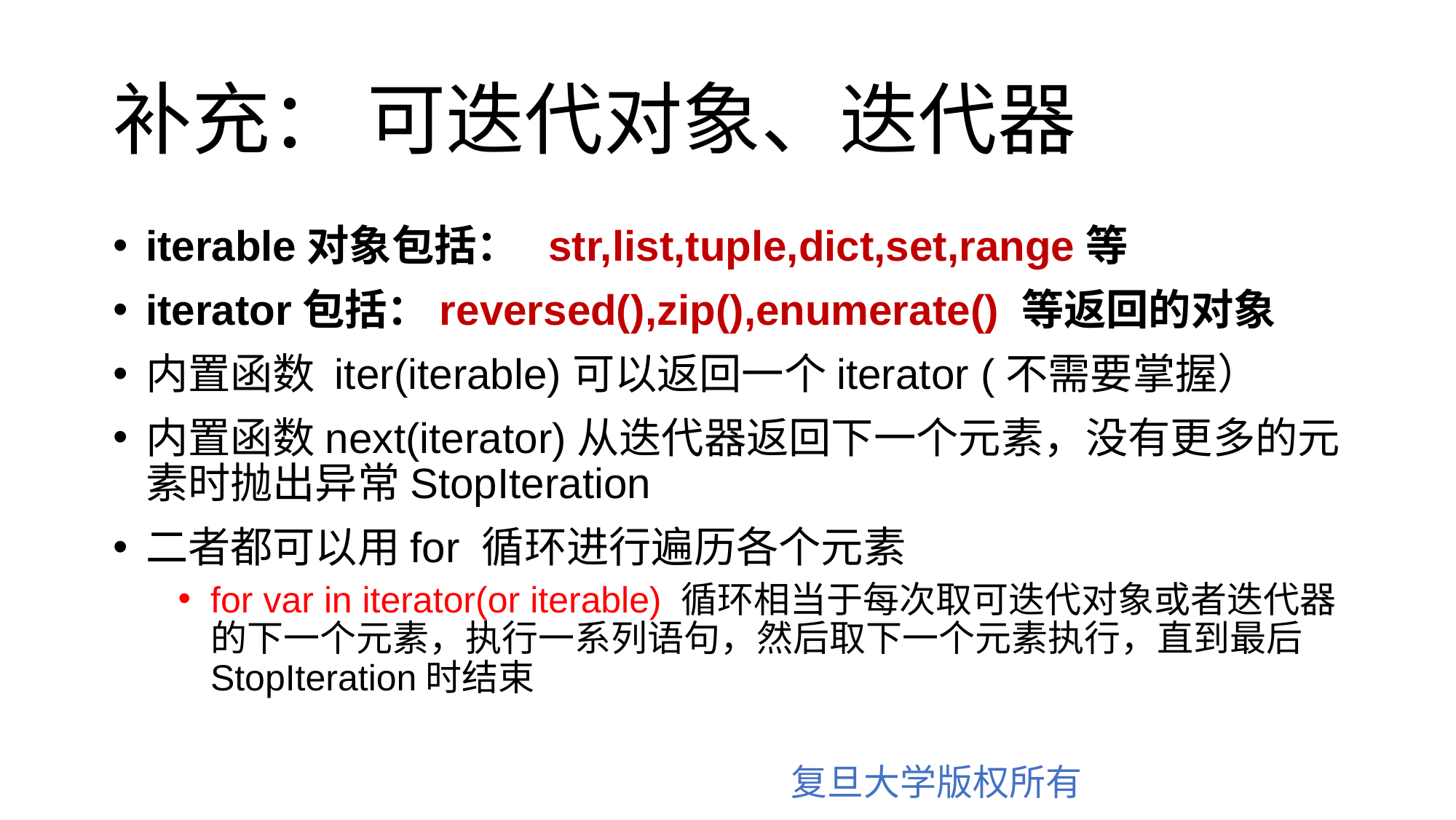

# 补充： 可迭代对象、迭代器
iterable对象包括：  str,list,tuple,dict,set,range等
iterator包括：reversed(),zip(),enumerate() 等返回的对象
内置函数 iter(iterable)可以返回一个iterator (不需要掌握）
内置函数next(iterator)从迭代器返回下一个元素，没有更多的元素时抛出异常StopIteration
二者都可以用for 循环进行遍历各个元素
for var in iterator(or iterable) 循环相当于每次取可迭代对象或者迭代器的下一个元素，执行一系列语句，然后取下一个元素执行，直到最后StopIteration时结束